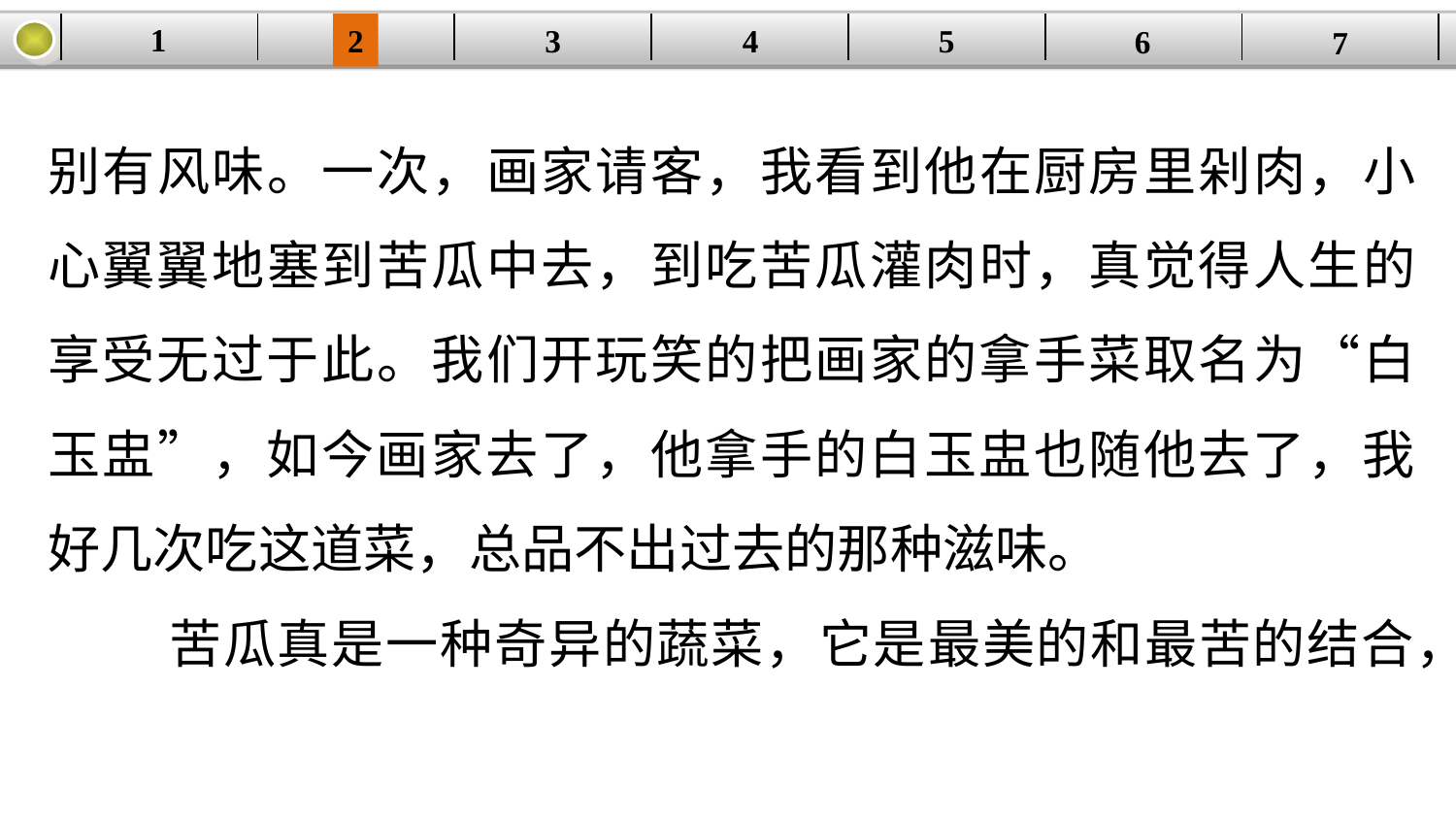

1
5
3
2
|  |  |  |  |  |  |  |
| --- | --- | --- | --- | --- | --- | --- |
4
6
7

别有风味。一次，画家请客，我看到他在厨房里剁肉，小心翼翼地塞到苦瓜中去，到吃苦瓜灌肉时，真觉得人生的享受无过于此。我们开玩笑的把画家的拿手菜取名为“白玉盅”，如今画家去了，他拿手的白玉盅也随他去了，我好几次吃这道菜，总品不出过去的那种滋味。
        苦瓜真是一种奇异的蔬菜，它是最美的和最苦的结合，